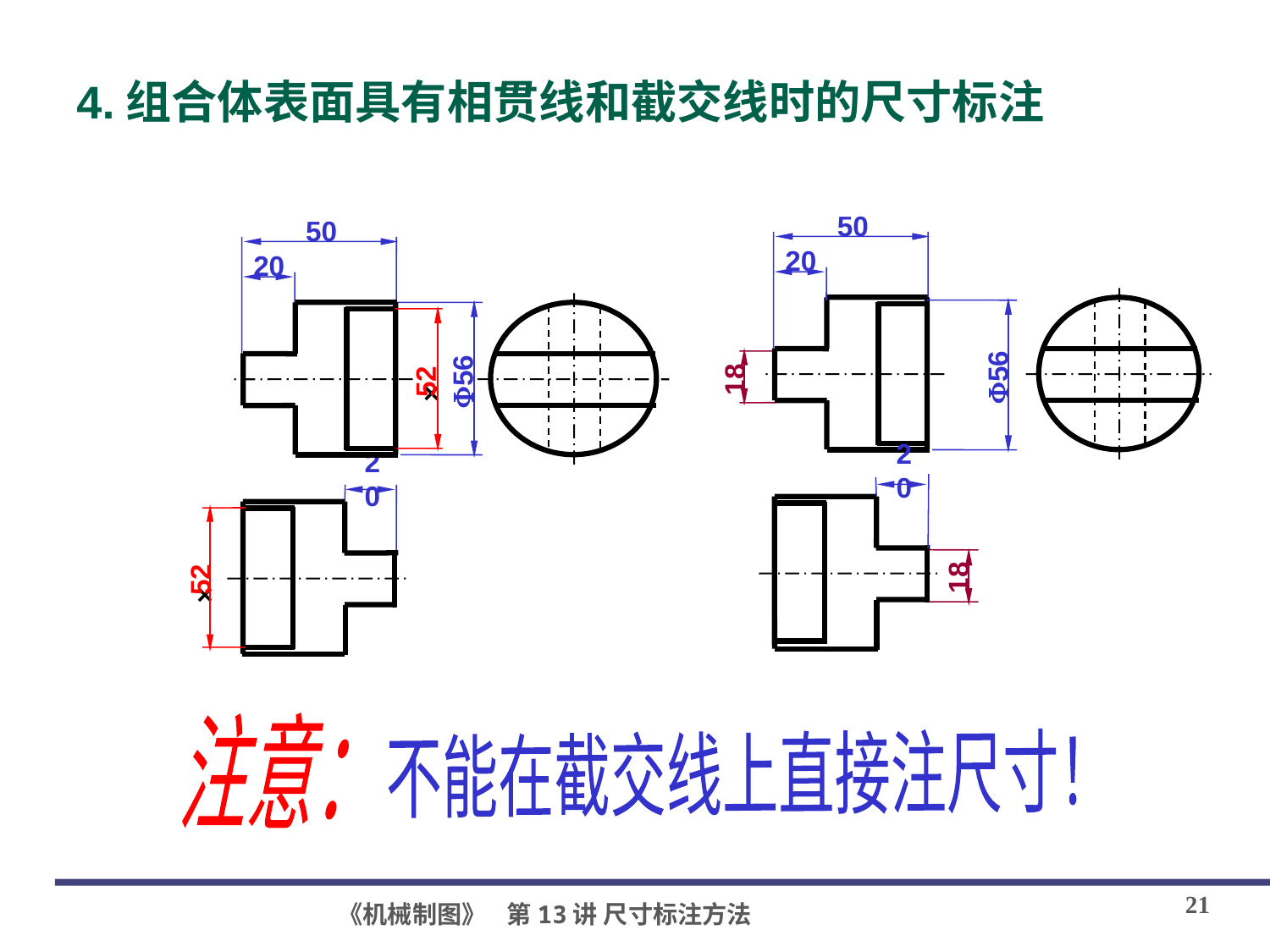

4.组合体表面具有相贯线和截交线时的尺寸标注
50

20

Φ56

20

50

20

Φ56

52

18

×
20

52

18

×
注意：
不能在截交线上直接注尺寸！
21